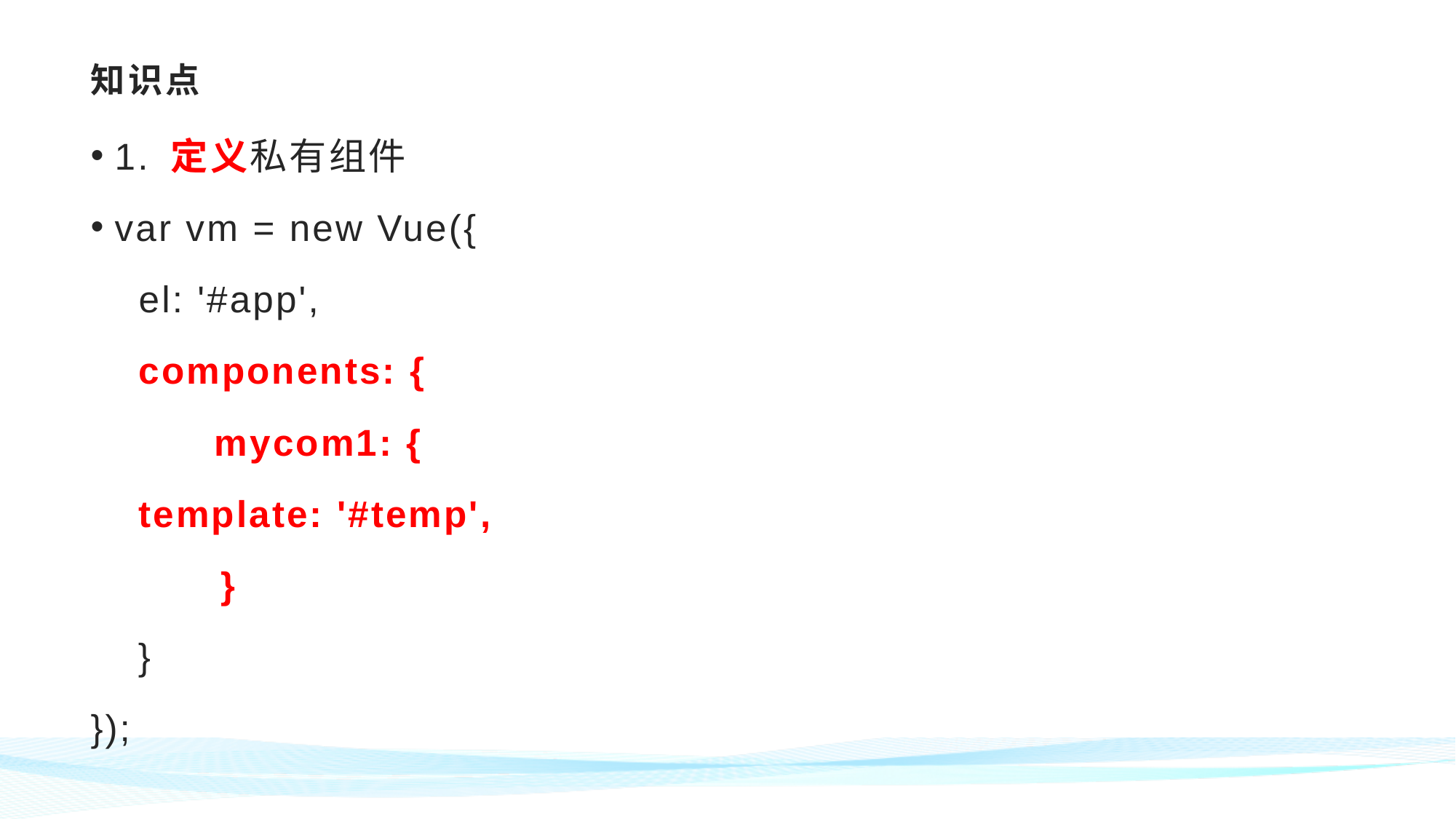

# 知识点
1. 定义私有组件
var vm = new Vue({
el: '#app',
components: {
      mycom1: {
	template: '#temp',
　　    }
　}
});